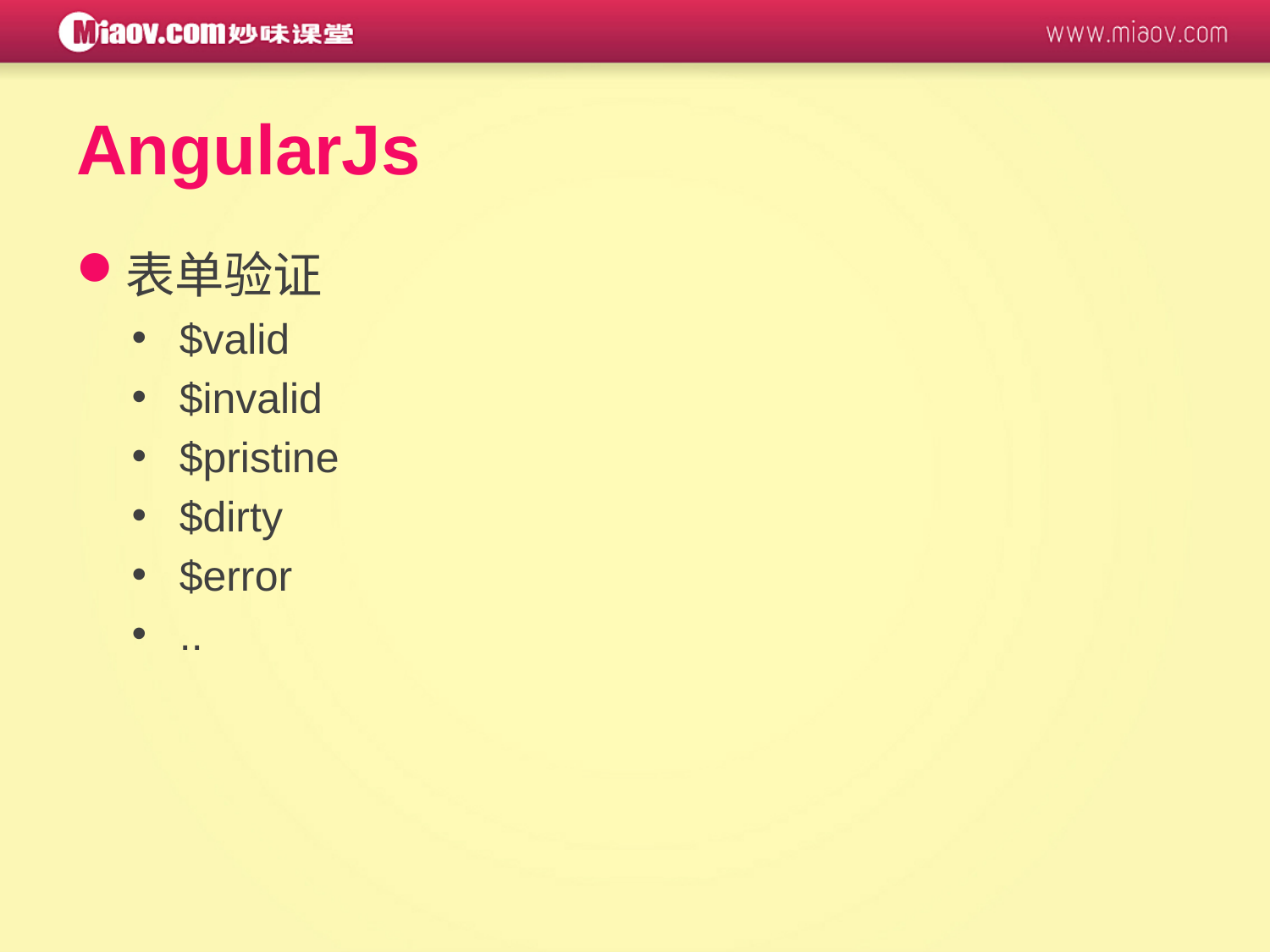

# AngularJs
表单验证
$valid
$invalid
$pristine
$dirty
$error
..